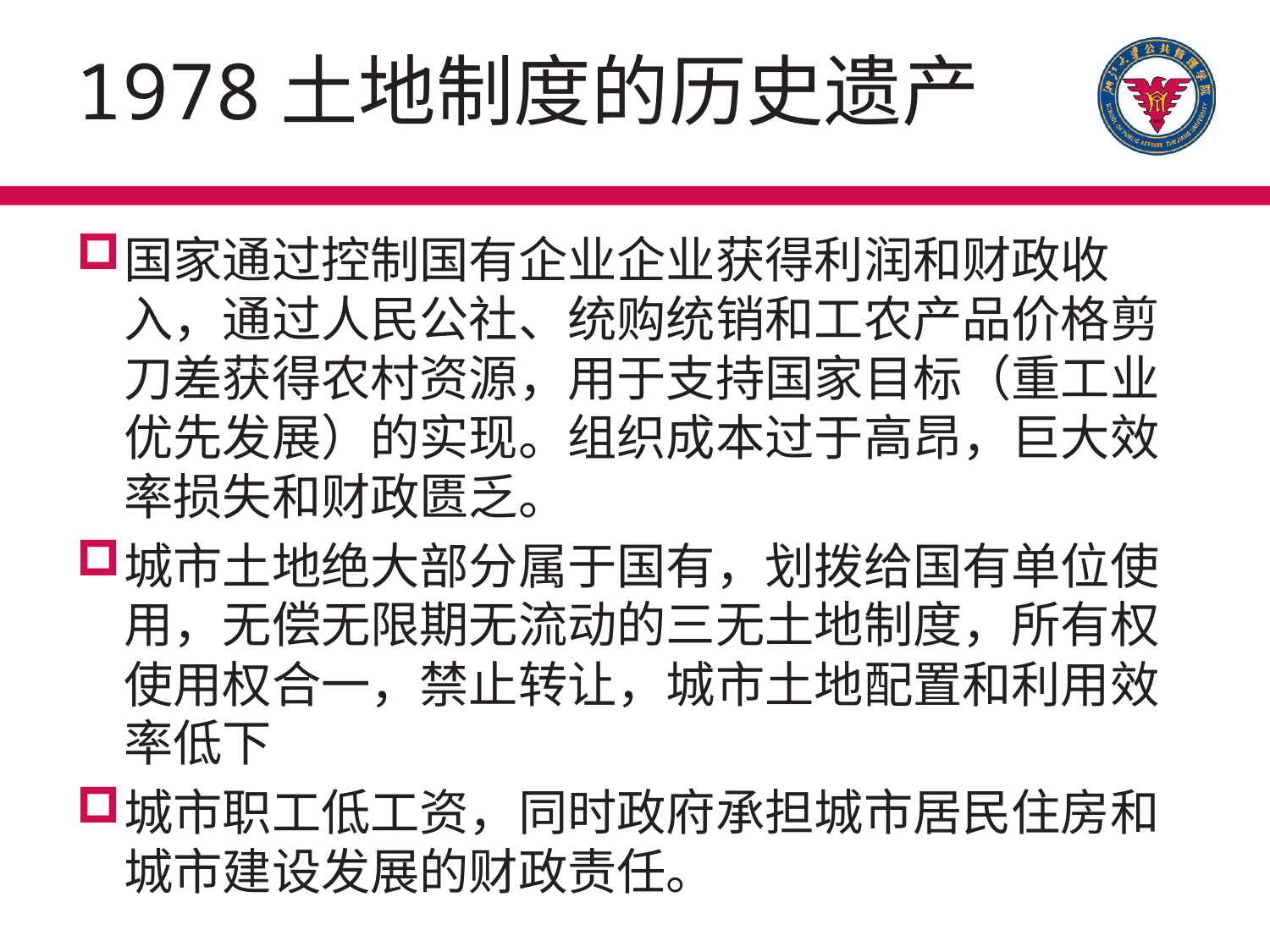

# 1978土地制度的历史遗产
国家通过控制国有企业企业获得利润和财政收入，通过人民公社、统购统销和工农产品价格剪刀差获得农村资源，用于支持国家目标（重工业优先发展）的实现。组织成本过于高昂，巨大效率损失和财政匮乏。
城市土地绝大部分属于国有，划拨给国有单位使用，无偿无限期无流动的三无土地制度，所有权使用权合一，禁止转让，城市土地配置和利用效率低下
城市职工低工资，同时政府承担城市居民住房和城市建设发展的财政责任。